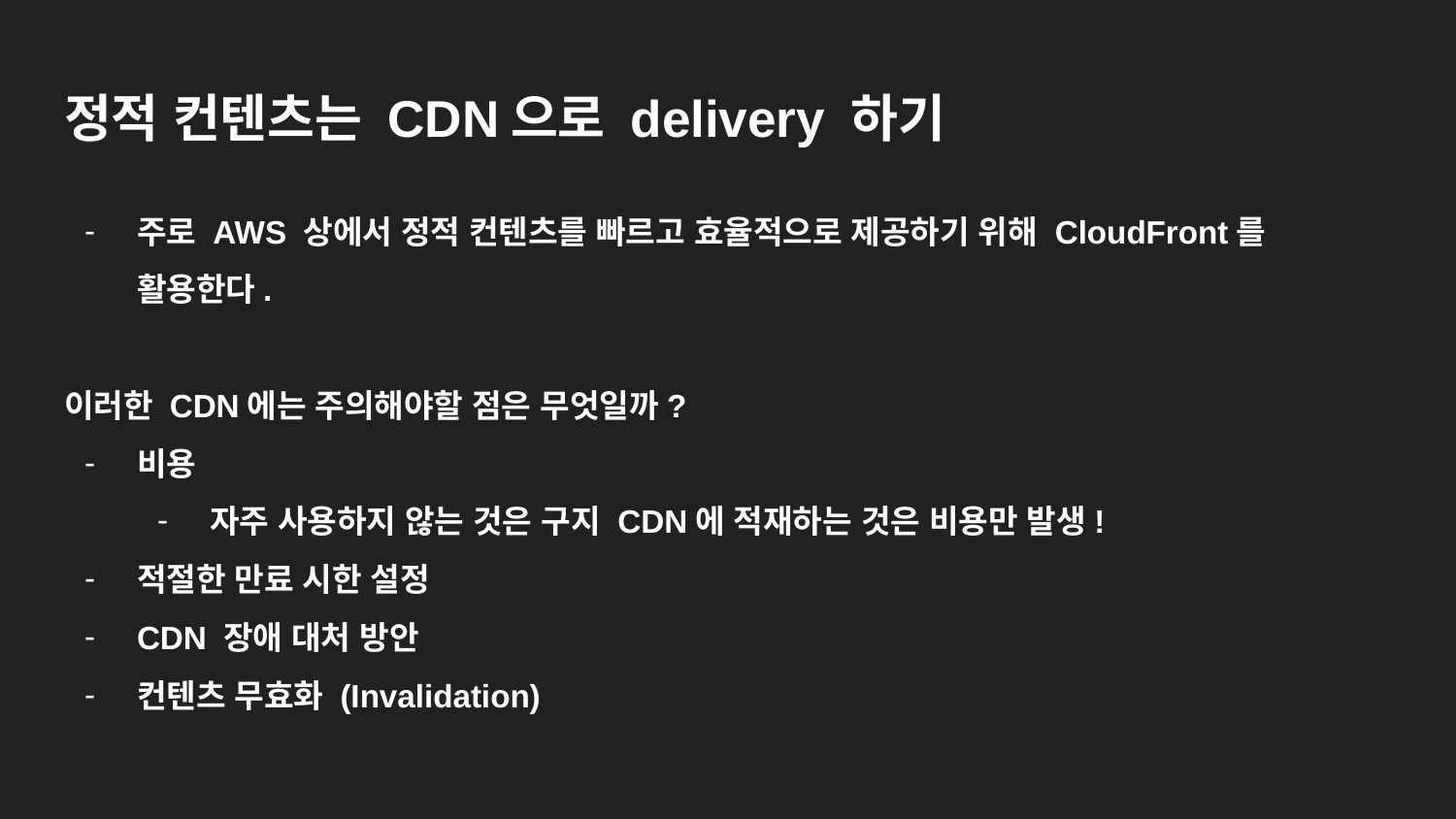

# 정적 컨텐츠는 CDN으로 delivery 하기
주로 AWS 상에서 정적 컨텐츠를 빠르고 효율적으로 제공하기 위해 CloudFront를 활용한다.

이러한 CDN에는 주의해야할 점은 무엇일까?
비용
자주 사용하지 않는 것은 구지 CDN에 적재하는 것은 비용만 발생!
적절한 만료 시한 설정
CDN 장애 대처 방안
컨텐츠 무효화 (Invalidation)